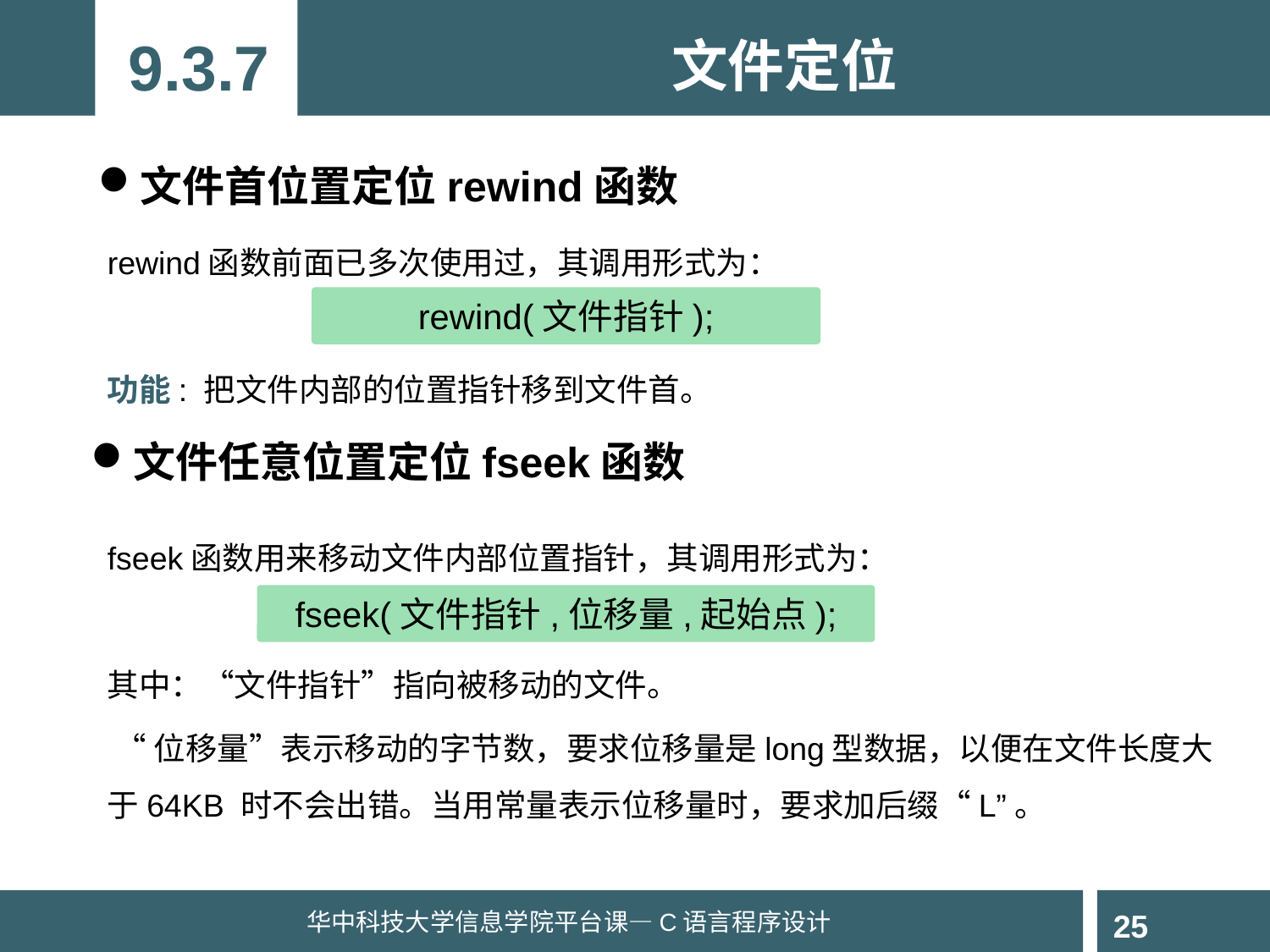

9.3.7
文件定位
文件首位置定位rewind函数
rewind函数前面已多次使用过，其调用形式为：

功能: 把文件内部的位置指针移到文件首。
rewind(文件指针);
文件任意位置定位fseek函数
fseek函数用来移动文件内部位置指针，其调用形式为：

其中：“文件指针”指向被移动的文件。
 “位移量”表示移动的字节数，要求位移量是long型数据，以便在文件长度大于64KB 时不会出错。当用常量表示位移量时，要求加后缀“L”。
fseek(文件指针,位移量,起始点);